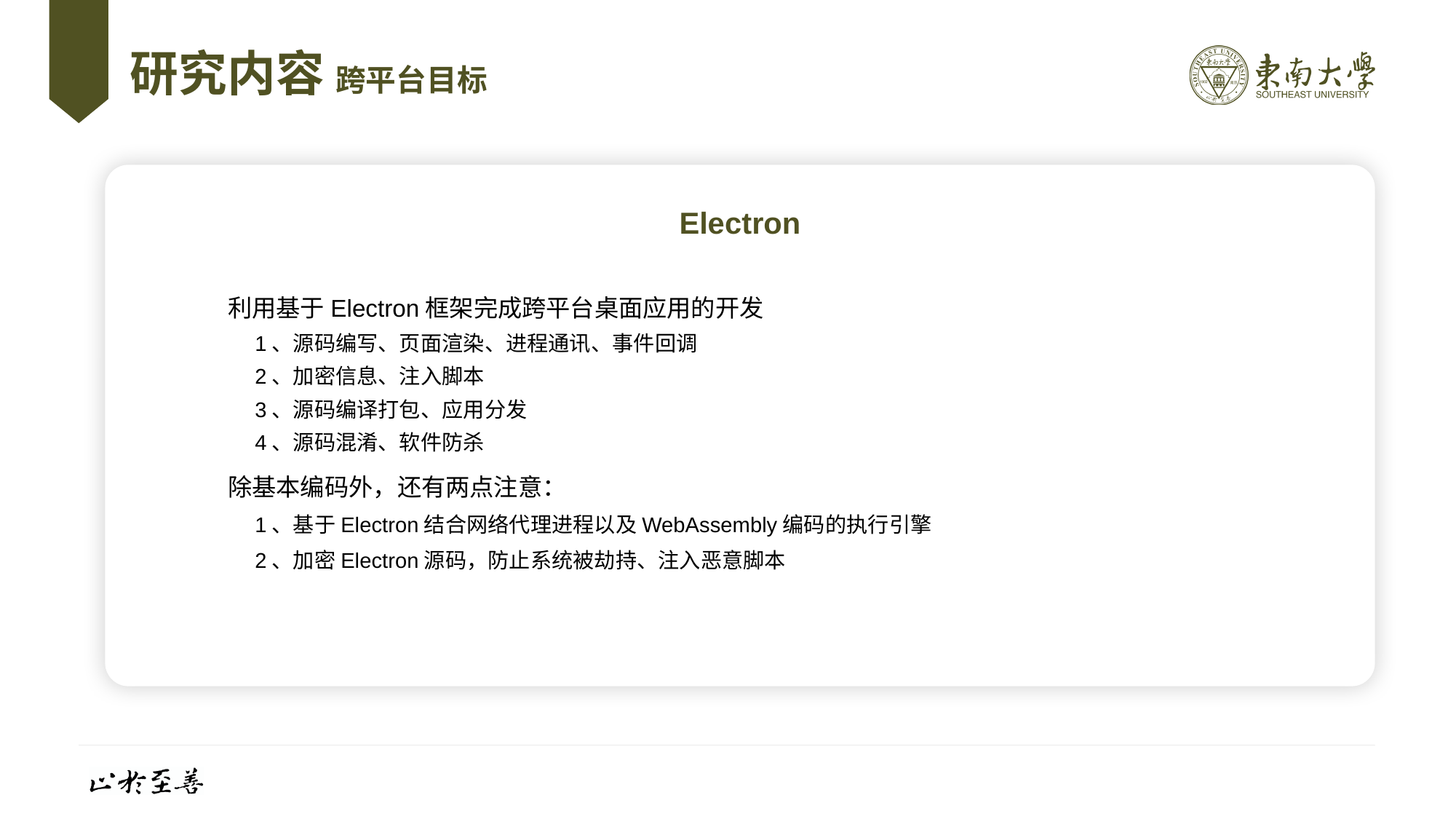

# 研究内容 跨平台目标

Electron
    利用基于Electron框架完成跨平台桌面应用的开发
1、源码编写、页面渲染、进程通讯、事件回调
2、加密信息、注入脚本
3、源码编译打包、应用分发
4、源码混淆、软件防杀
    除基本编码外，还有两点注意：
1、基于Electron结合网络代理进程以及WebAssembly编码的执行引擎
2、加密Electron源码，防止系统被劫持、注入恶意脚本

18